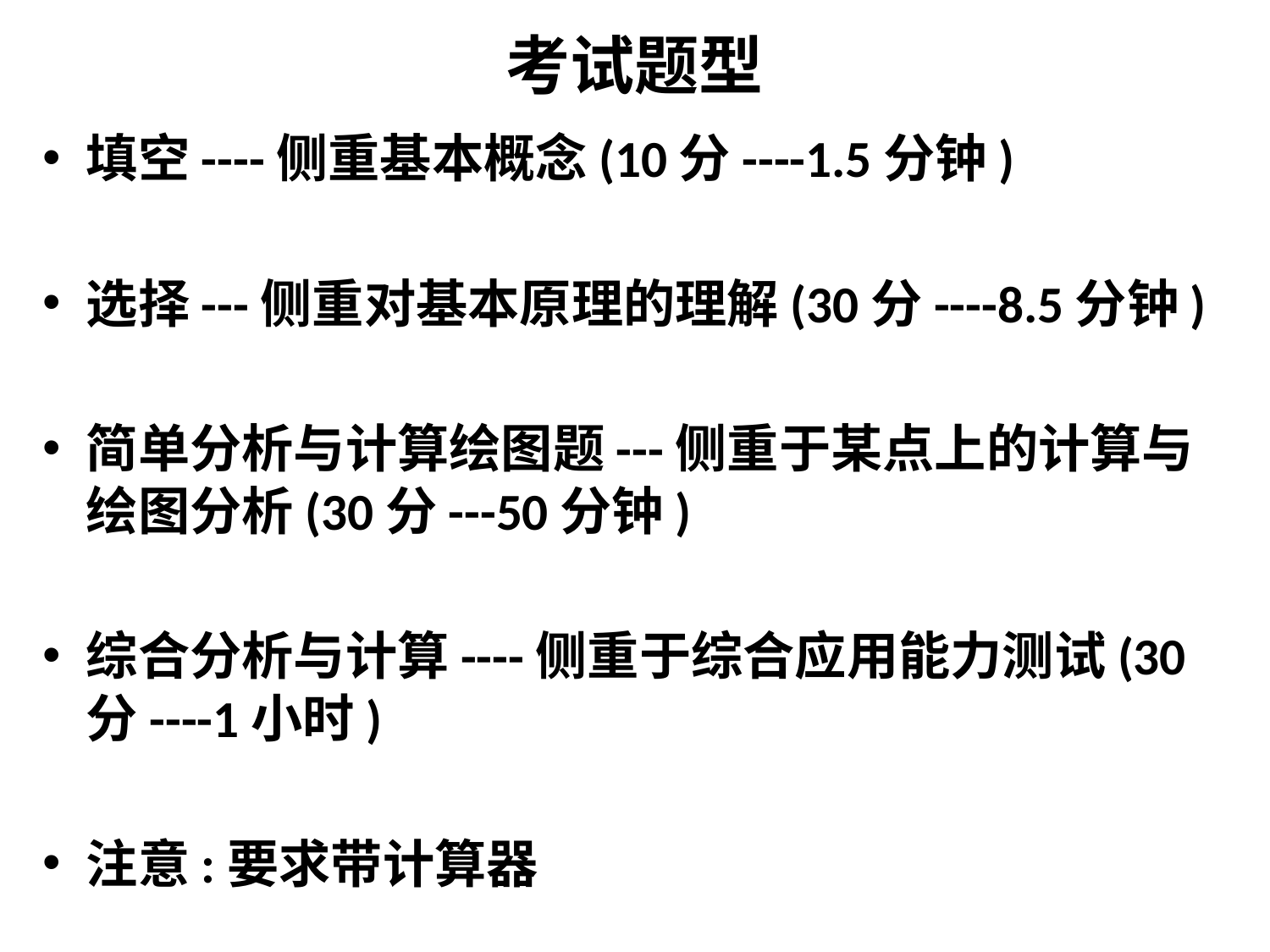

# 考试题型
填空----侧重基本概念(10分----1.5分钟)

选择---侧重对基本原理的理解(30分----8.5分钟)

简单分析与计算绘图题---侧重于某点上的计算与绘图分析(30分---50分钟)

综合分析与计算----侧重于综合应用能力测试(30分----1小时)

注意:要求带计算器